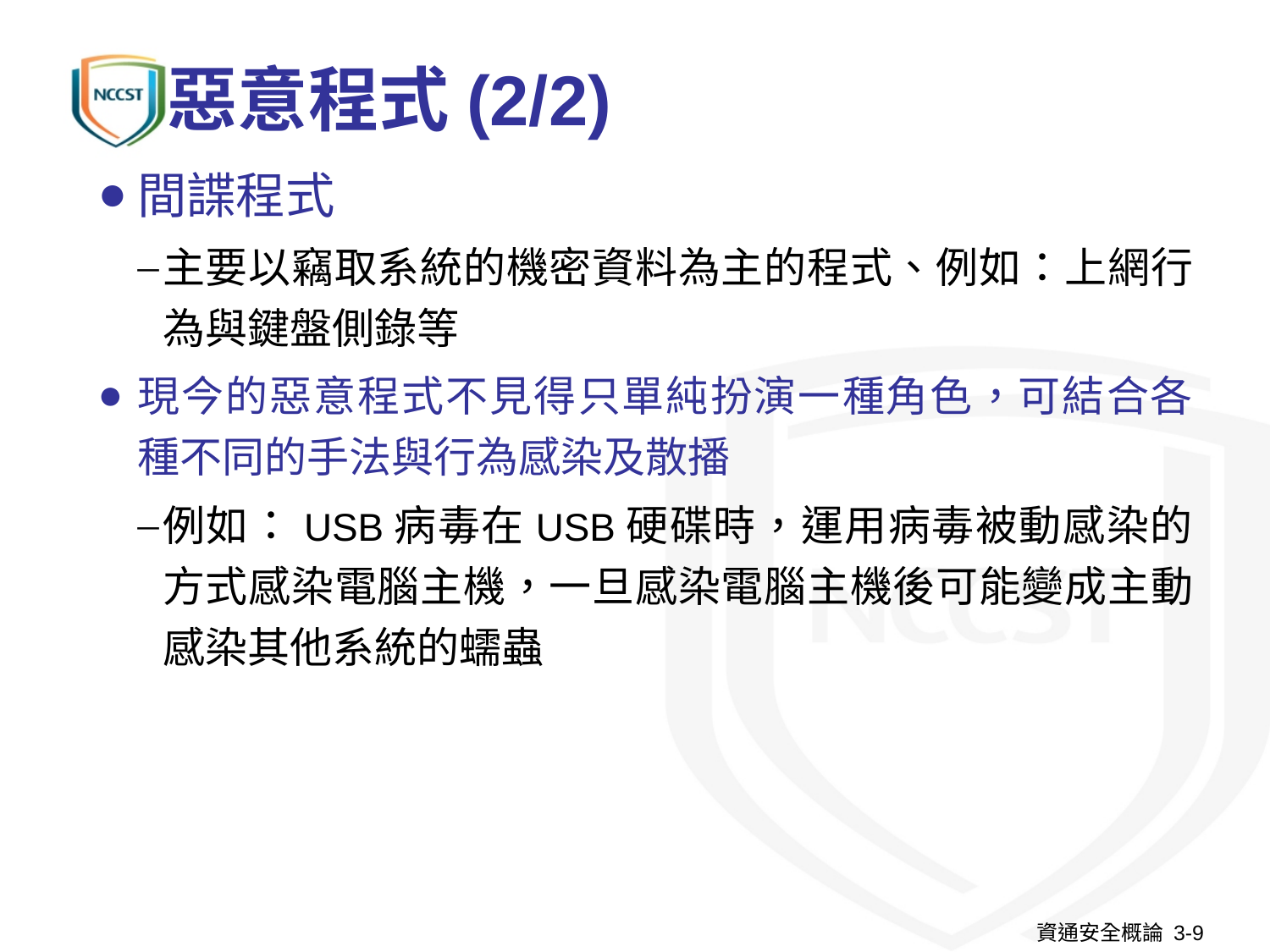

# 惡意程式(2/2)
間諜程式
主要以竊取系統的機密資料為主的程式、例如：上網行為與鍵盤側錄等
現今的惡意程式不見得只單純扮演一種角色，可結合各種不同的手法與行為感染及散播
例如：USB病毒在USB硬碟時，運用病毒被動感染的方式感染電腦主機，一旦感染電腦主機後可能變成主動感染其他系統的蠕蟲